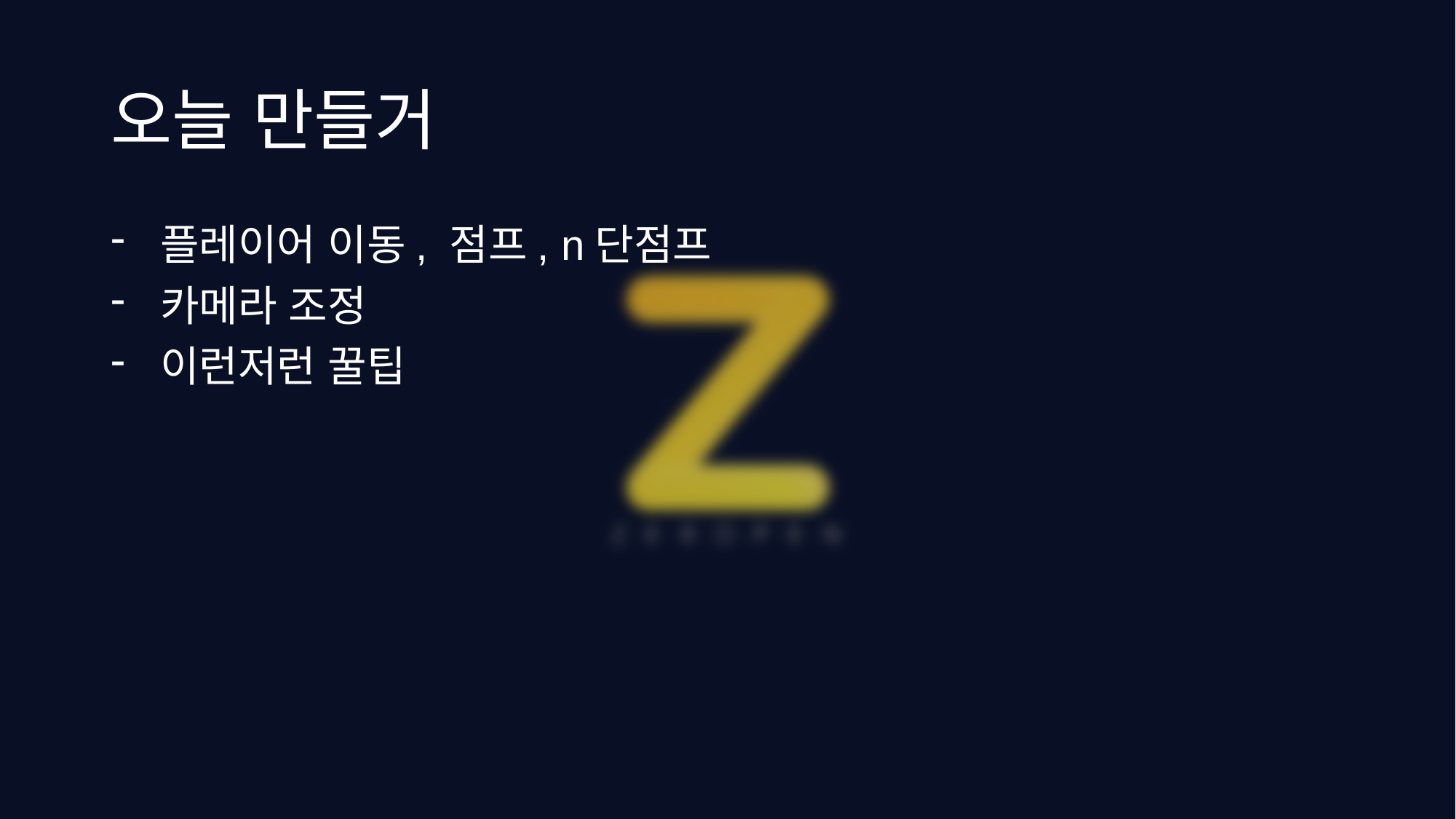

# 오늘 만들거
 플레이어 이동, 점프, n단점프
 카메라 조정
 이런저런 꿀팁